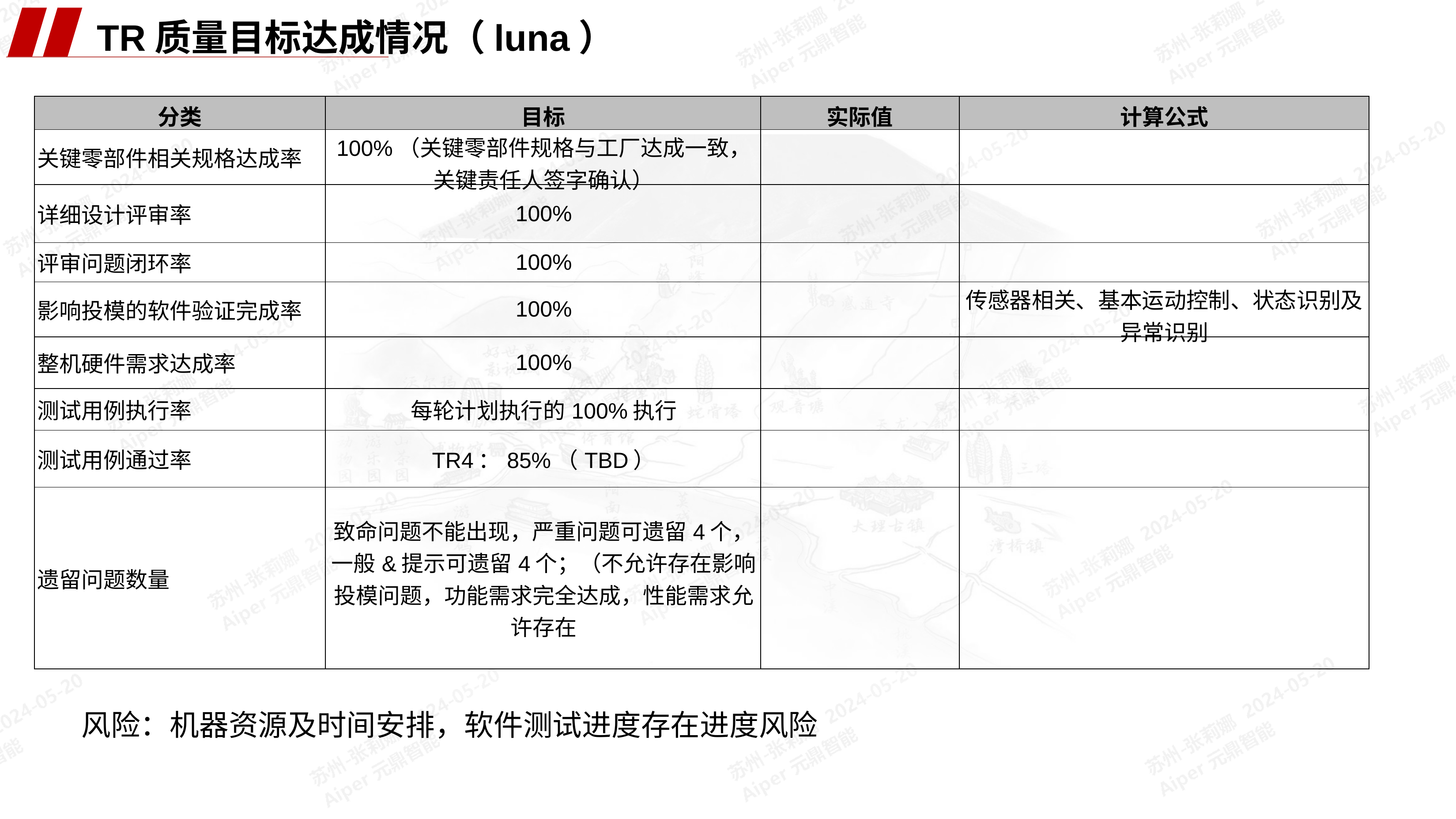

TR质量目标达成情况（luna）

| 分类 | 目标 | 实际值 | 计算公式 |
| --- | --- | --- | --- |
| 关键零部件相关规格达成率 | 100%（关键零部件规格与工厂达成一致，关键责任人签字确认） |  |  |
| 详细设计评审率 | 100% |  |  |
| 评审问题闭环率 | 100% |  |  |
| 影响投模的软件验证完成率 | 100% |  | 传感器相关、基本运动控制、状态识别及异常识别 |
| 整机硬件需求达成率 | 100% |  |  |
| 测试用例执行率 | 每轮计划执行的100%执行 |  |  |
| 测试用例通过率 | TR4：85%（TBD） |  |  |
| 遗留问题数量 | 致命问题不能出现，严重问题可遗留4个，一般&提示可遗留4个；（不允许存在影响投模问题，功能需求完全达成，性能需求允许存在 |  |  |
风险：机器资源及时间安排，软件测试进度存在进度风险